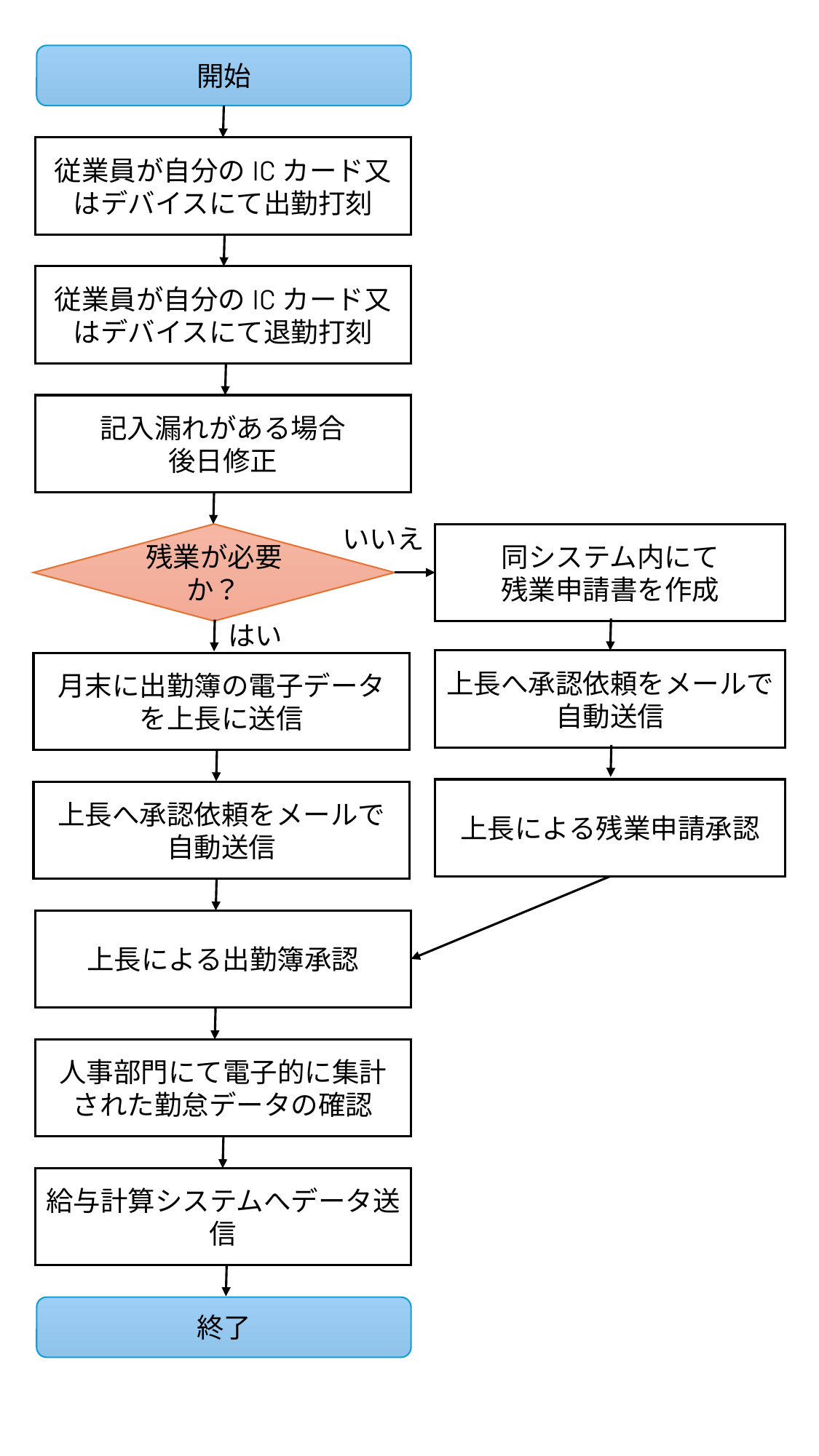

開始
従業員が自分のICカード又はデバイスにて出勤打刻
従業員が自分のICカード又はデバイスにて退勤打刻
記入漏れがある場合
後日修正
いいえ
残業が必要か？
同システム内にて
残業申請書を作成
はい
上長へ承認依頼をメールで自動送信
月末に出勤簿の電子データを上長に送信
上長による残業申請承認
上長へ承認依頼をメールで自動送信
上長による出勤簿承認
人事部門にて電子的に集計された勤怠データの確認
給与計算システムへデータ送信
終了